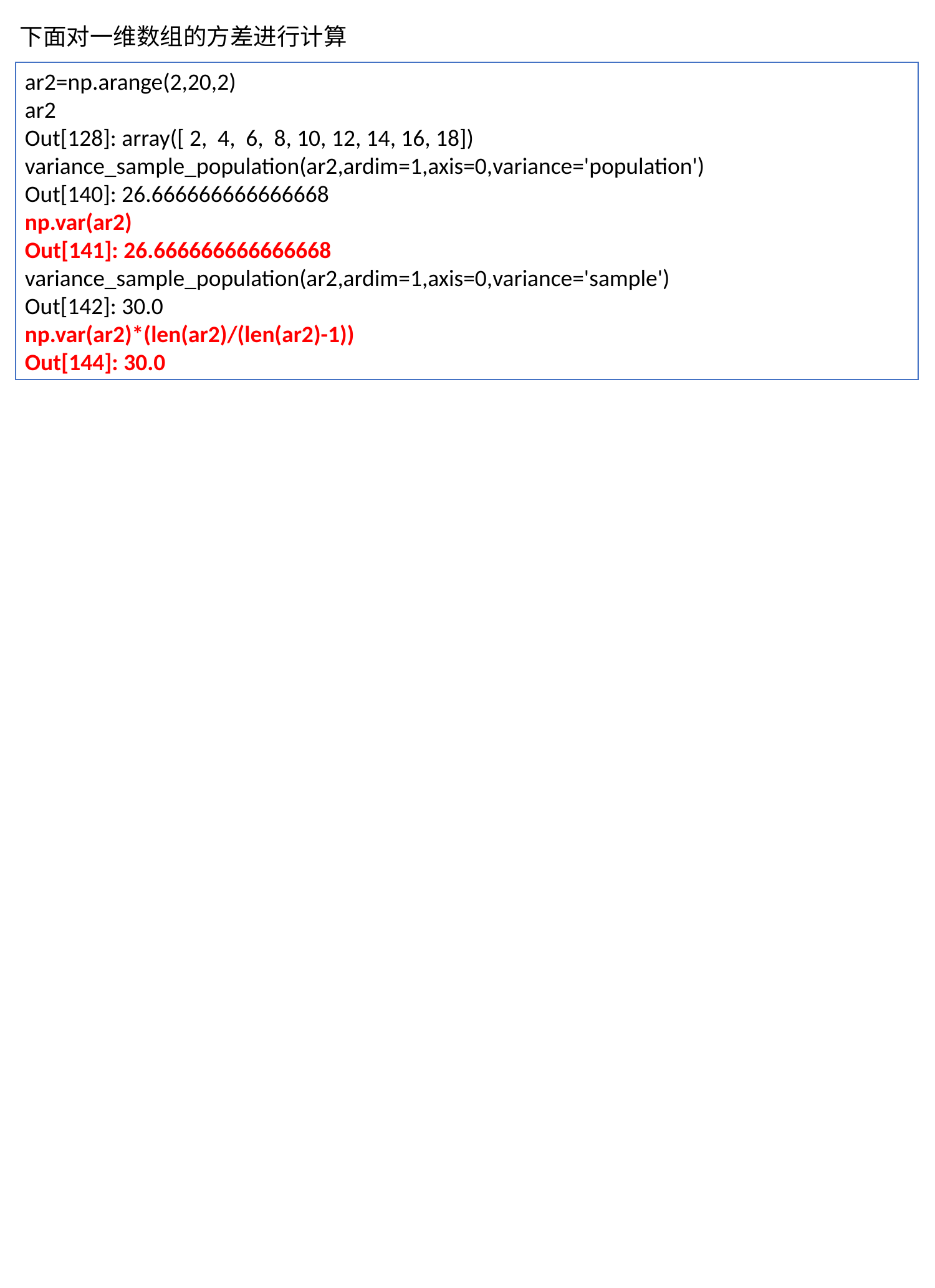

下面对一维数组的方差进行计算
ar2=np.arange(2,20,2)
ar2
Out[128]: array([ 2,  4,  6,  8, 10, 12, 14, 16, 18])
variance_sample_population(ar2,ardim=1,axis=0,variance='population')
Out[140]: 26.666666666666668
np.var(ar2)
Out[141]: 26.666666666666668
variance_sample_population(ar2,ardim=1,axis=0,variance='sample')
Out[142]: 30.0
np.var(ar2)*(len(ar2)/(len(ar2)-1))
Out[144]: 30.0